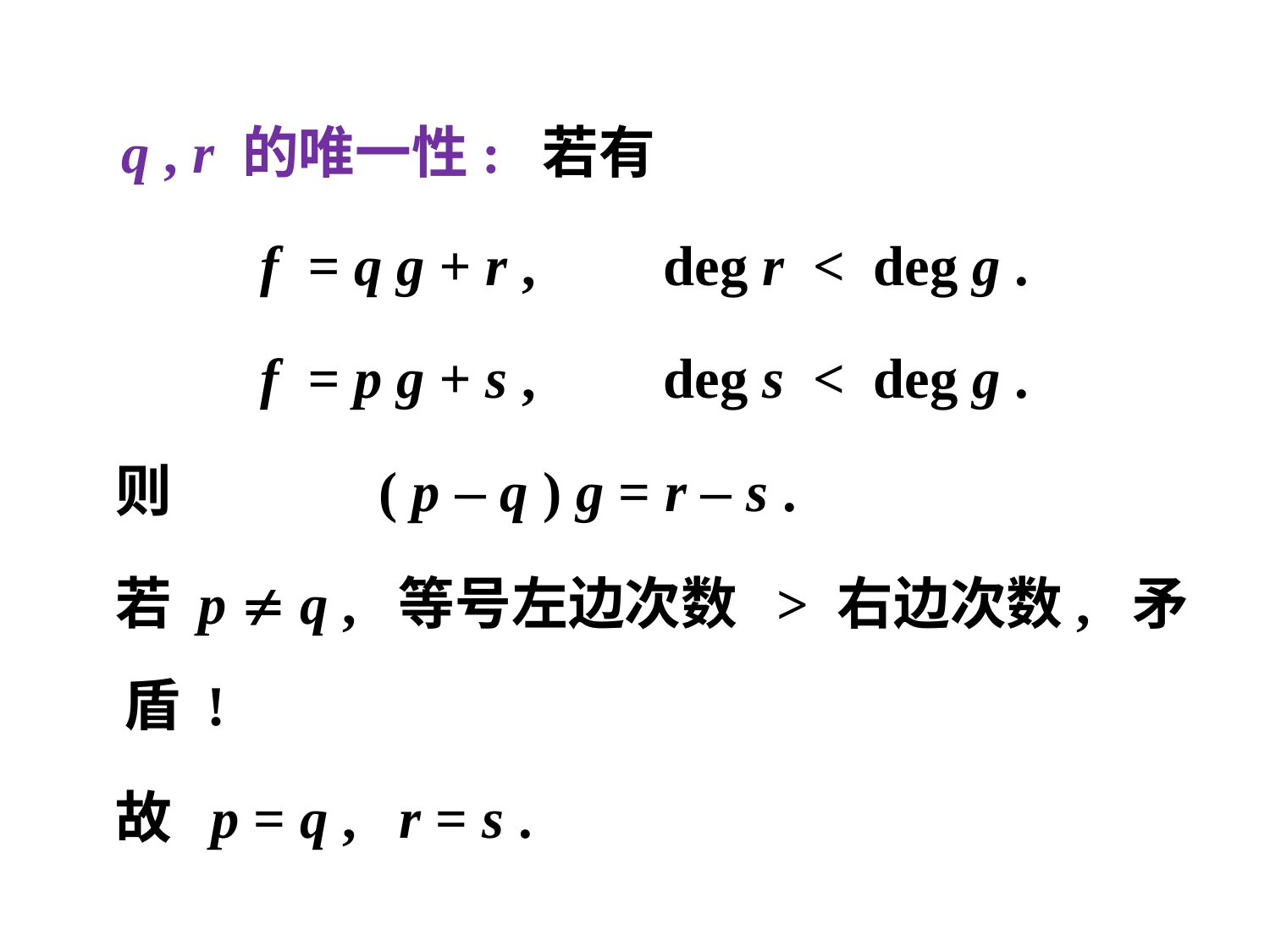

q , r 的唯一性:  若有
             f  = q g + r ,         deg r  <  deg g .
             f  = p g + s ,         deg s  <  deg g .
  则               ( p – q ) g = r – s .
  若 p ≠ q ,  等号左边次数  > 右边次数,  矛盾 !
  故  p = q ,   r = s .